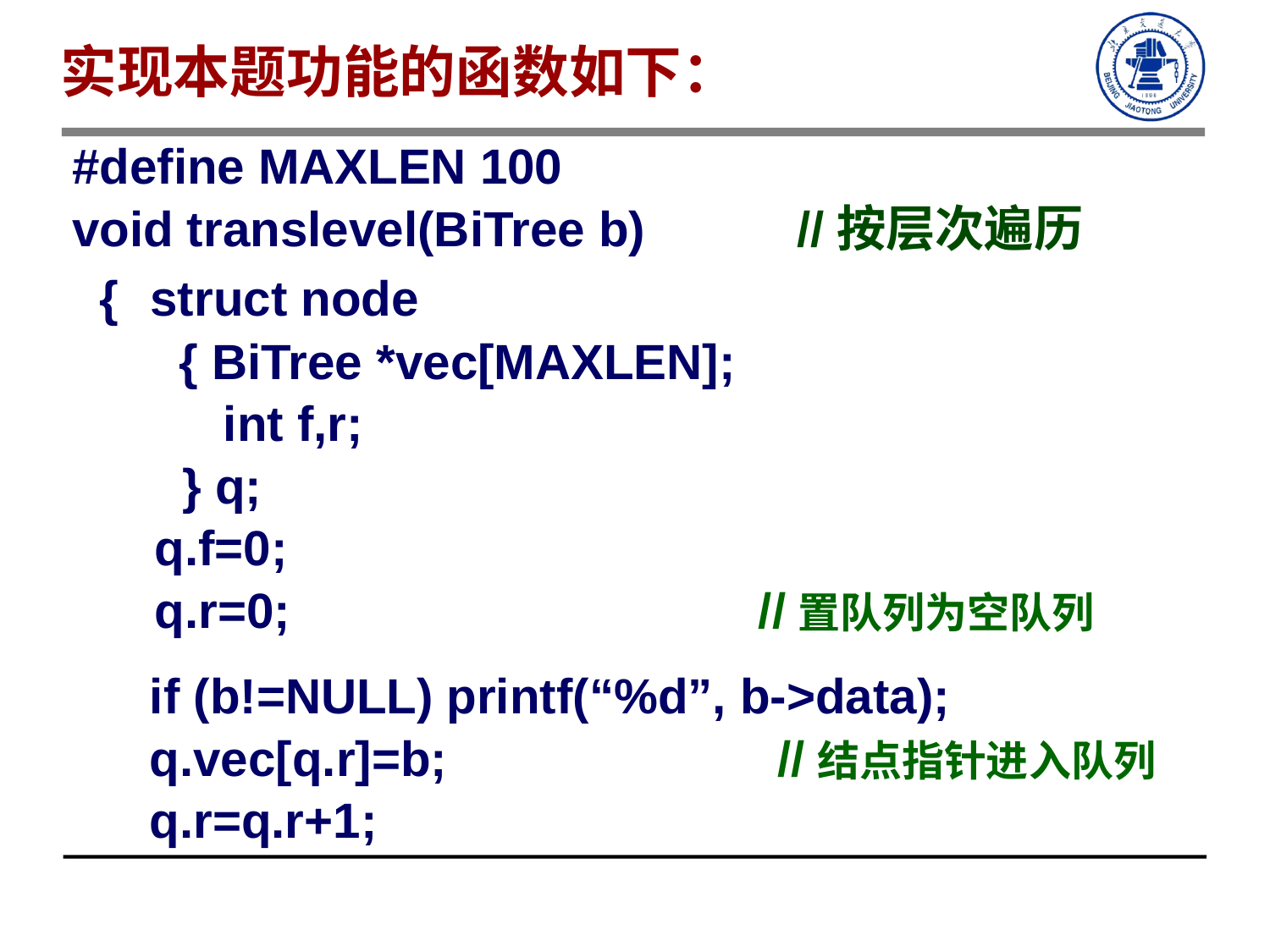

实现本题功能的函数如下：
#define MAXLEN 100
void translevel(BiTree b)           //按层次遍历
  {  struct node
         { BiTree *vec[MAXLEN];
           int f,r;
        } q;
      q.f=0;
      q.r=0;                                  //置队列为空队列
  if (b!=NULL) printf(“%d”, b->data);
  q.vec[q.r]=b;                        //结点指针进入队列
  q.r=q.r+1;